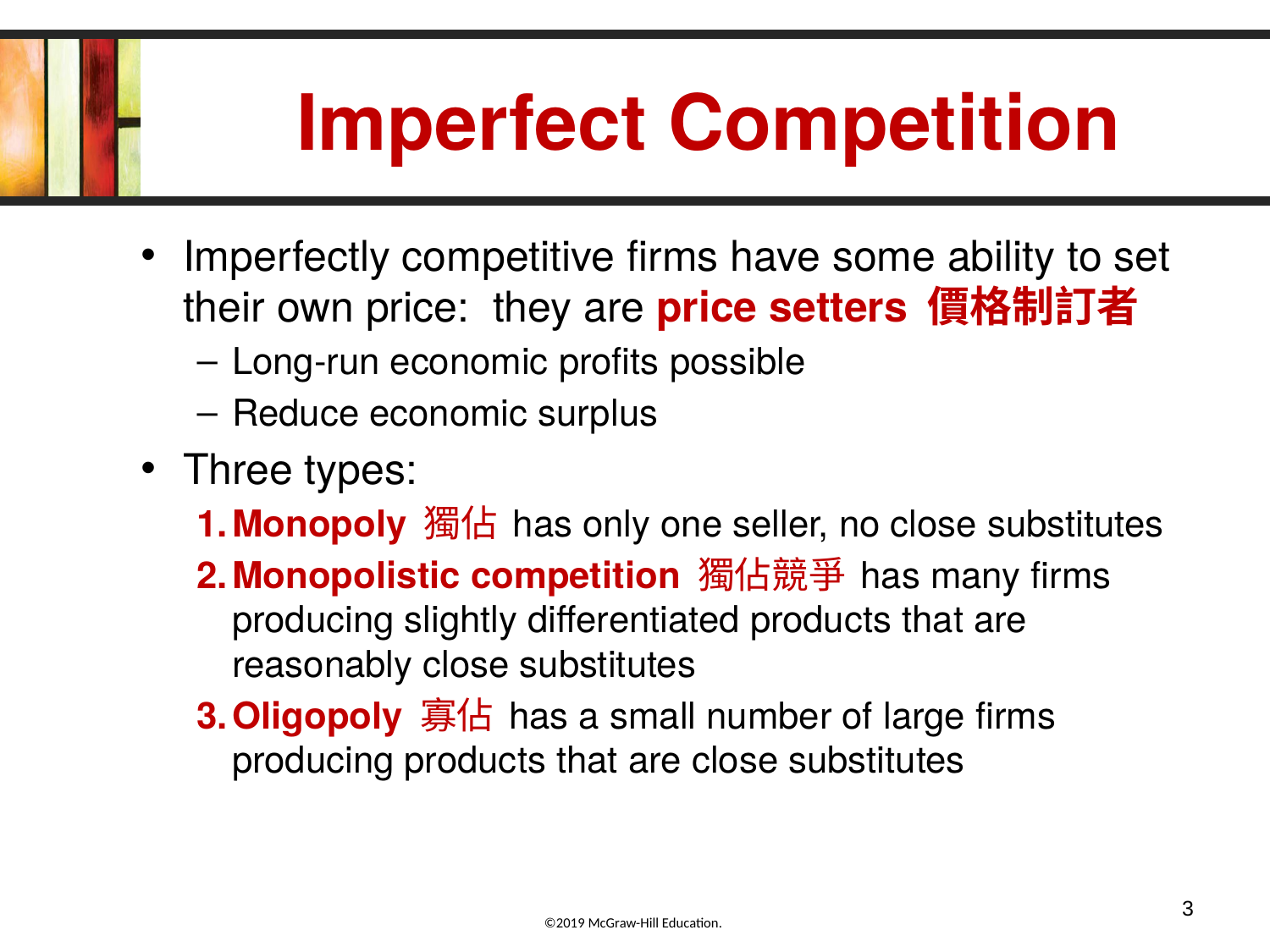

# Imperfect Competition
Imperfectly competitive firms have some ability to set their own price:  they are price setters 價格制訂者
Long-run economic profits possible
Reduce economic surplus
Three types:
Monopoly 獨佔 has only one seller, no close substitutes
Monopolistic competition 獨佔競爭 has many firms producing slightly differentiated products that are reasonably close substitutes
Oligopoly 寡佔 has a small number of large firms producing products that are close substitutes

3
©2019 McGraw-Hill Education.